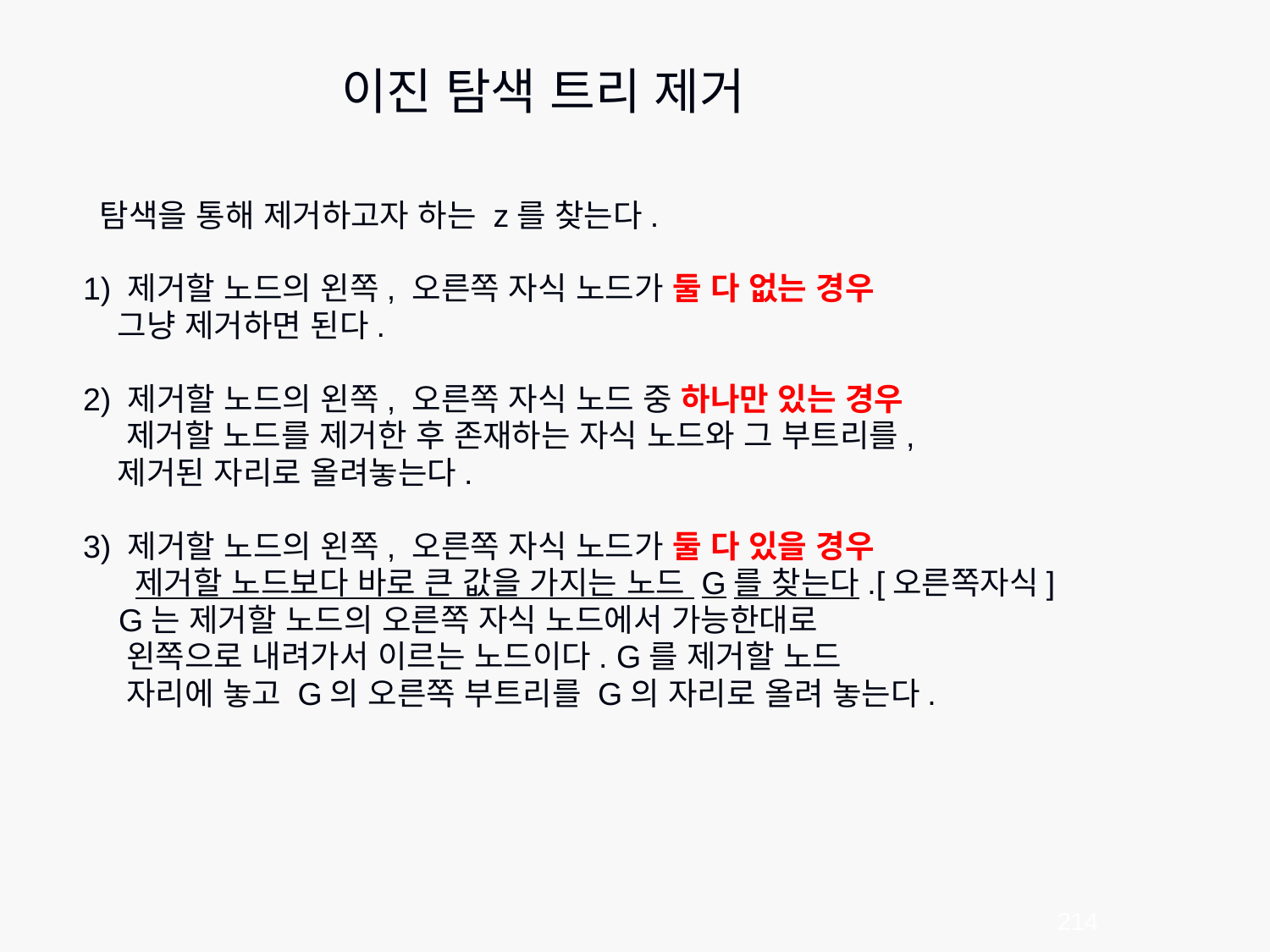

이진 탐색 트리 제거
     탐색을 통해 제거하고자 하는 z를 찾는다.

    1) 제거할 노드의 왼쪽, 오른쪽 자식 노드가 둘 다 없는 경우
       그냥 제거하면 된다.

    2) 제거할 노드의 왼쪽, 오른쪽 자식 노드 중 하나만 있는 경우
        제거할 노드를 제거한 후 존재하는 자식 노드와 그 부트리를,
       제거된 자리로 올려놓는다.

    3) 제거할 노드의 왼쪽, 오른쪽 자식 노드가 둘 다 있을 경우
         제거할 노드보다 바로 큰 값을 가지는 노드 G를 찾는다.[오른쪽자식]
        G는 제거할 노드의 오른쪽 자식 노드에서 가능한대로
        왼쪽으로 내려가서 이르는 노드이다. G를 제거할 노드
        자리에 놓고 G의 오른쪽 부트리를 G의 자리로 올려 놓는다.
214